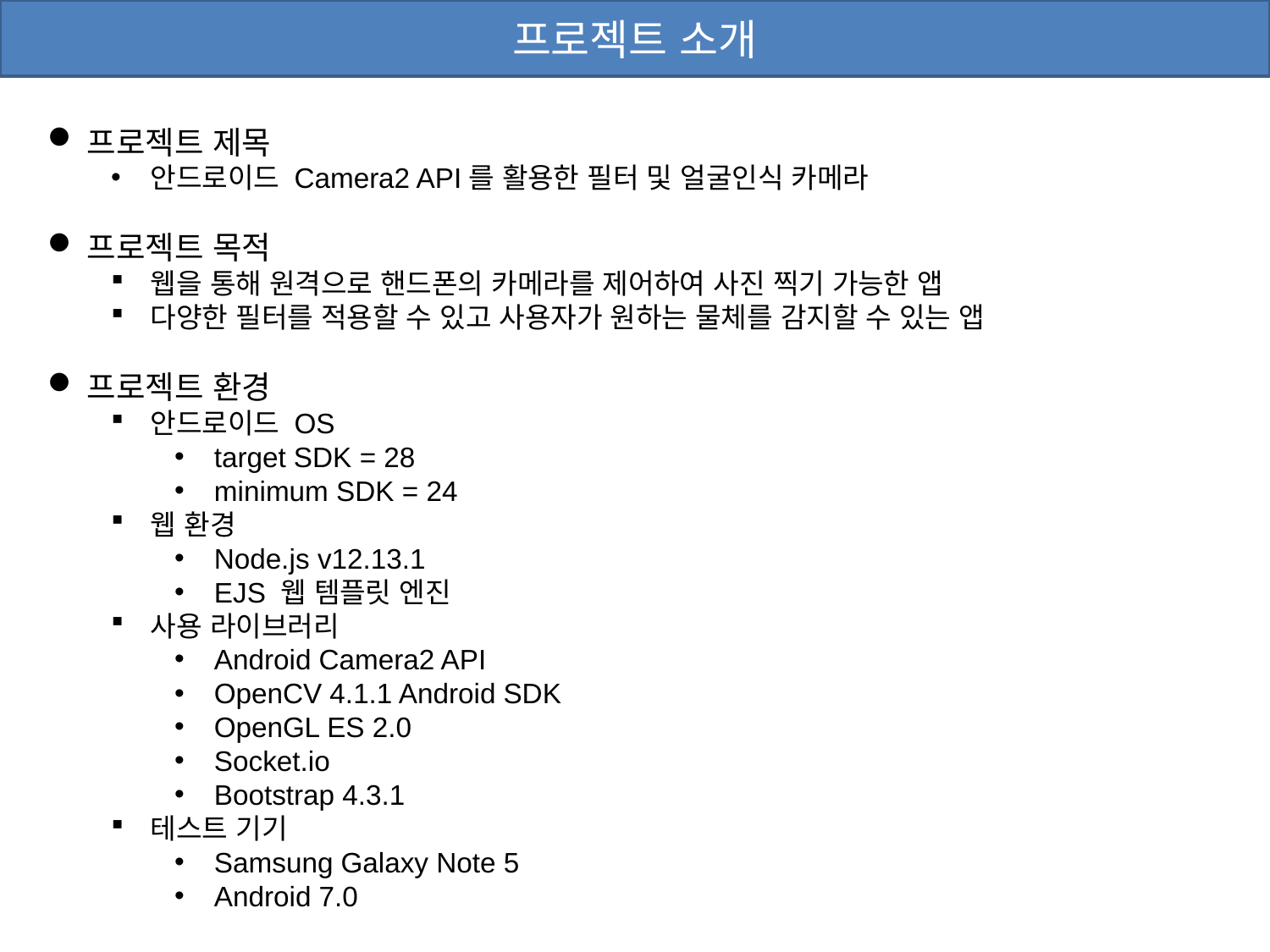

프로젝트 소개
프로젝트 제목
안드로이드 Camera2 API를 활용한 필터 및 얼굴인식 카메라

프로젝트 목적
웹을 통해 원격으로 핸드폰의 카메라를 제어하여 사진 찍기 가능한 앱
다양한 필터를 적용할 수 있고 사용자가 원하는 물체를 감지할 수 있는 앱

프로젝트 환경
안드로이드 OS
target SDK = 28
minimum SDK = 24
웹 환경
Node.js v12.13.1
EJS 웹 템플릿 엔진
사용 라이브러리
Android Camera2 API
OpenCV 4.1.1 Android SDK
OpenGL ES 2.0
Socket.io
Bootstrap 4.3.1
테스트 기기
Samsung Galaxy Note 5
Android 7.0